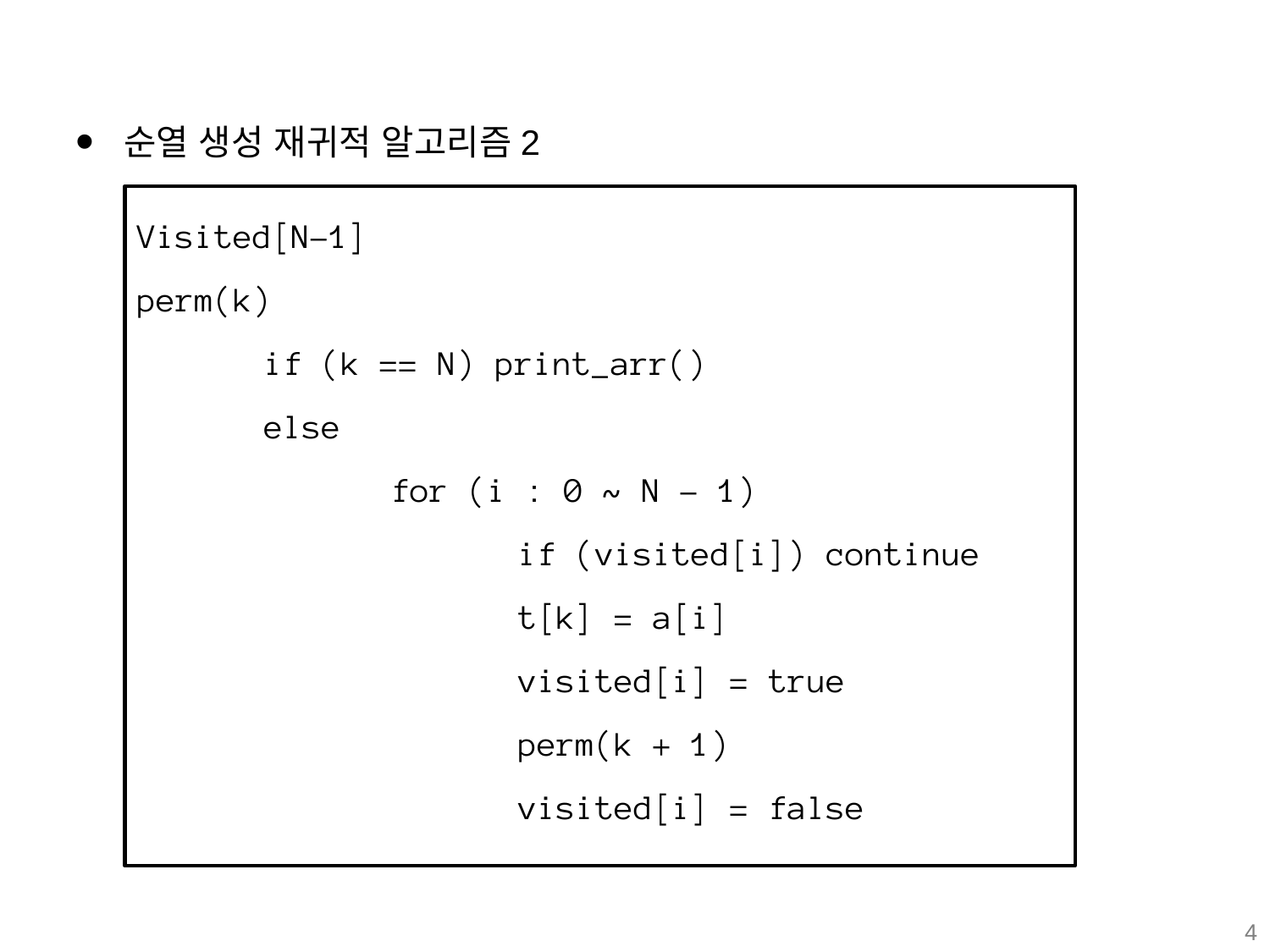

순열 생성 재귀적 알고리즘2
Visited[N-1]
perm(k)
	if (k == N) print_arr()
	else
		for (i : 0 ~ N - 1)
			if (visited[i]) continue
			t[k] = a[i]
			visited[i] = true
			perm(k + 1)
			visited[i] = false

4